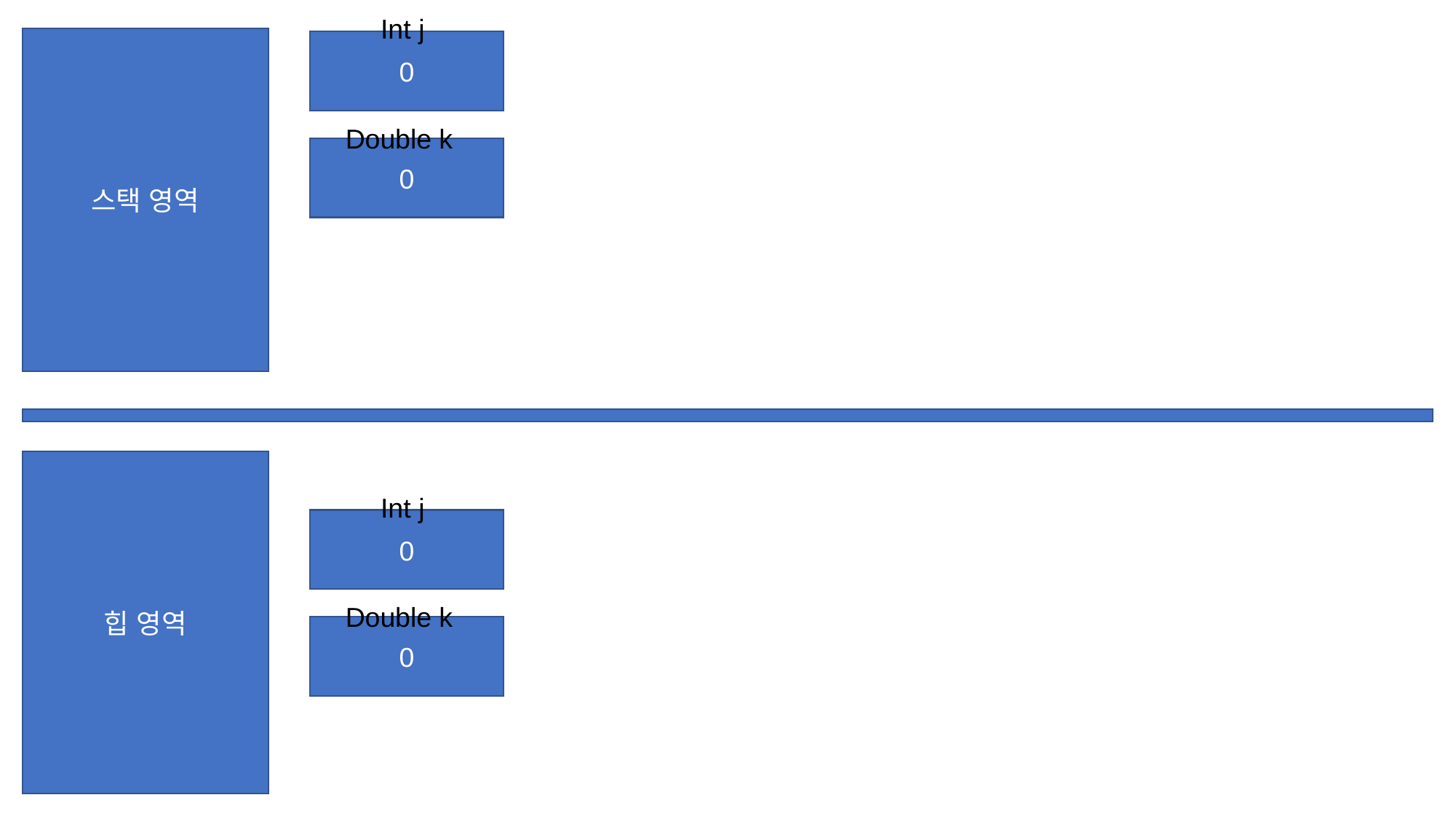

Int j
스택 영역
0
Double k
0

힙 영역
Int j
0
Double k
0